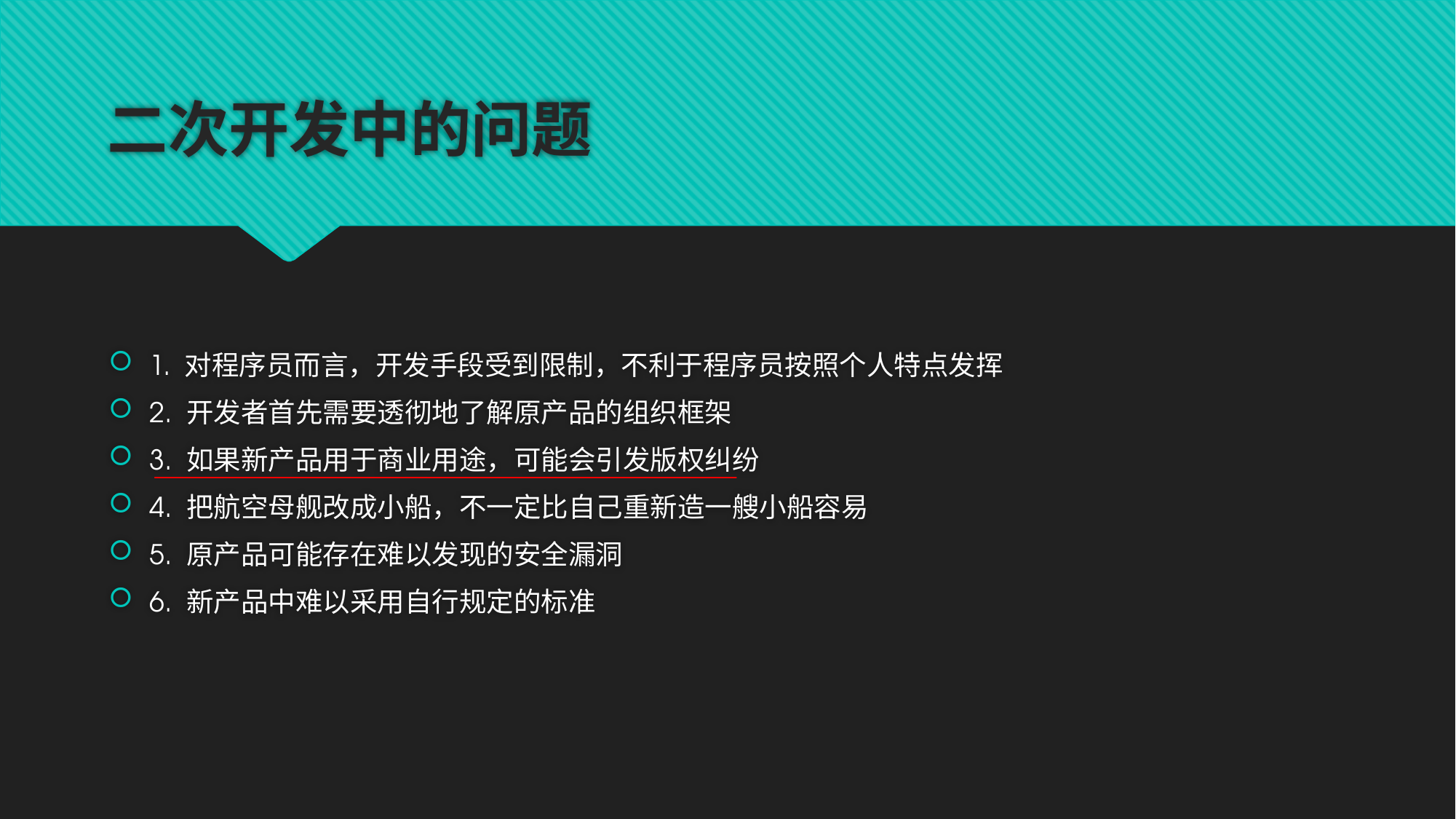

# 二次开发中的问题
1. 对程序员而言，开发手段受到限制，不利于程序员按照个人特点发挥
2. 开发者首先需要透彻地了解原产品的组织框架
3. 如果新产品用于商业用途，可能会引发版权纠纷
4. 把航空母舰改成小船，不一定比自己重新造一艘小船容易
5. 原产品可能存在难以发现的安全漏洞
6. 新产品中难以采用自行规定的标准